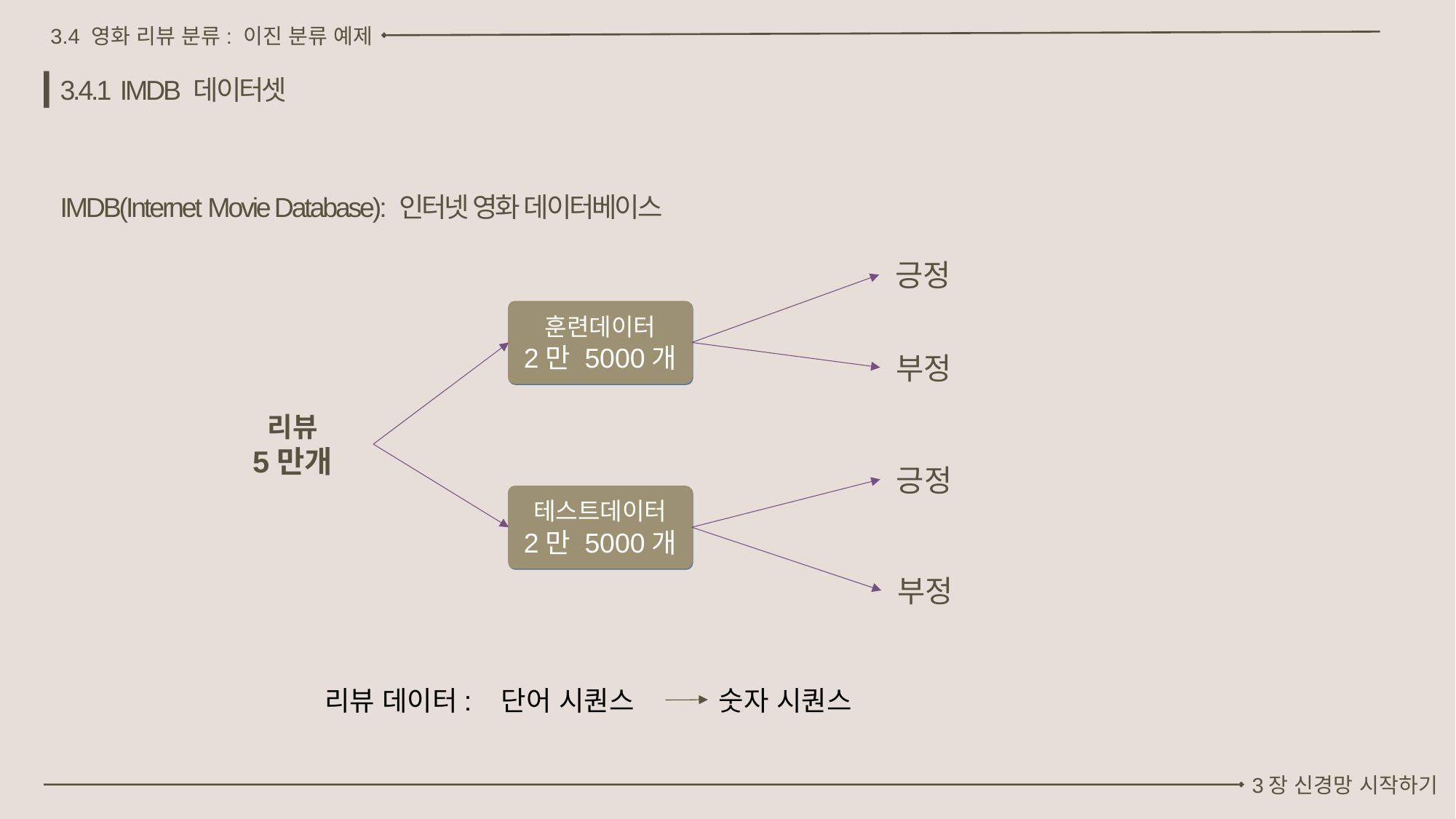

3.4 영화 리뷰 분류: 이진 분류 예제
3.4.1  IMDB 데이터셋

IMDB(Internet Movie Database): 인터넷 영화 데이터베이스
긍정
훈련데이터
2만 5000개
훈련데이터
2만 5000개
부정
리뷰
5만개
긍정
테스트데이터
2만 5000개
테스트데이터
2만 5000개
부정
리뷰 데이터:   단어 시퀀스
숫자 시퀀스
3장 신경망 시작하기